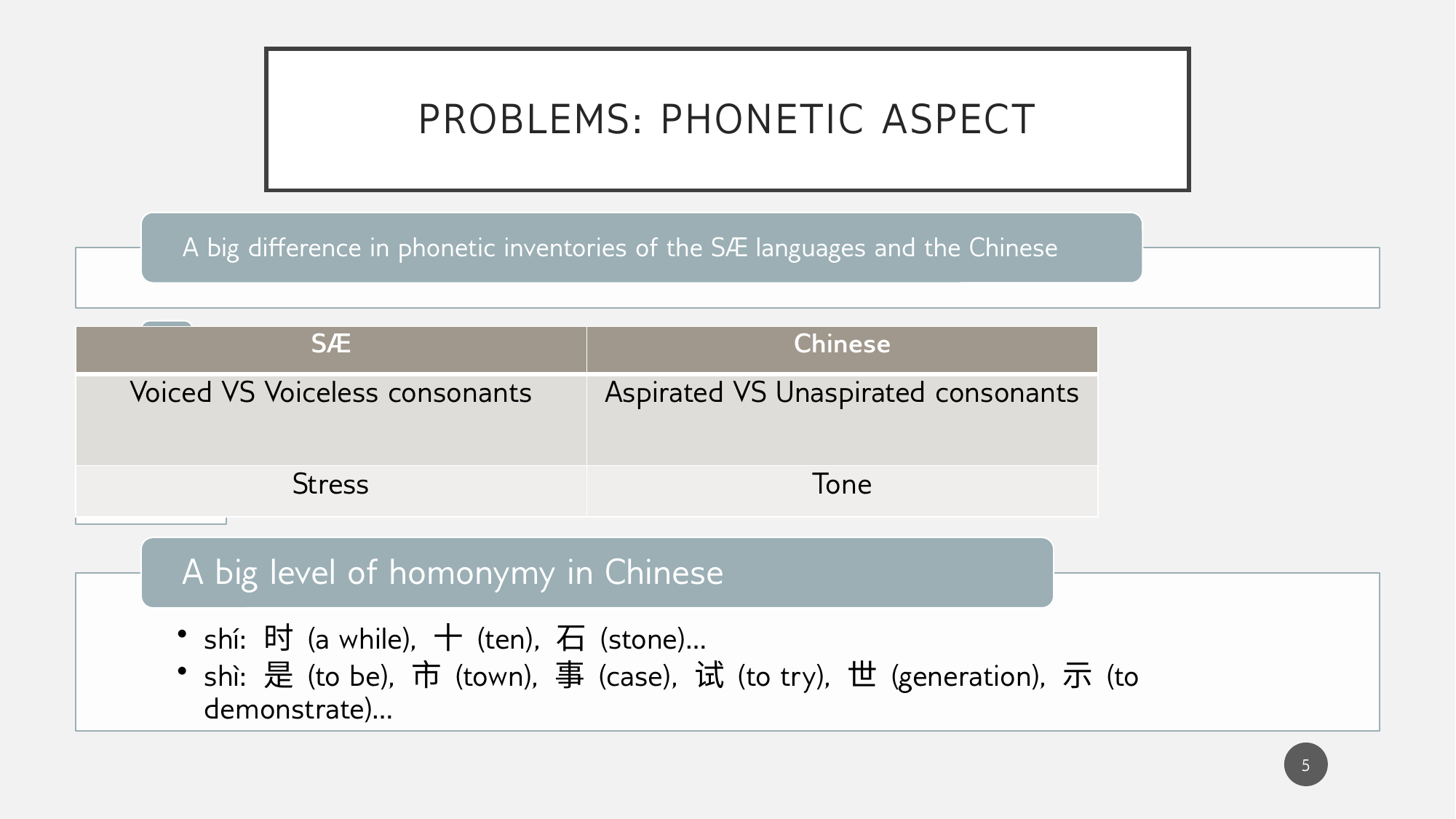

# Problems: Phonetic Aspect
A big difference in phonetic inventories of the SAE languages and the Chinese

shí: 时 (a while), 十 (ten), 石 (stone)…
shì: 是 (to be), 市 (town), 事 (case), 试 (to try), 世 (generation), 示 (to demonstrate)…
A big level of homonymy in Chinese
| SAE | Chinese |
| --- | --- |
| Voiced VS Voiceless consonants | Aspirated VS Unaspirated consonants |
| Stress | Tone |
5